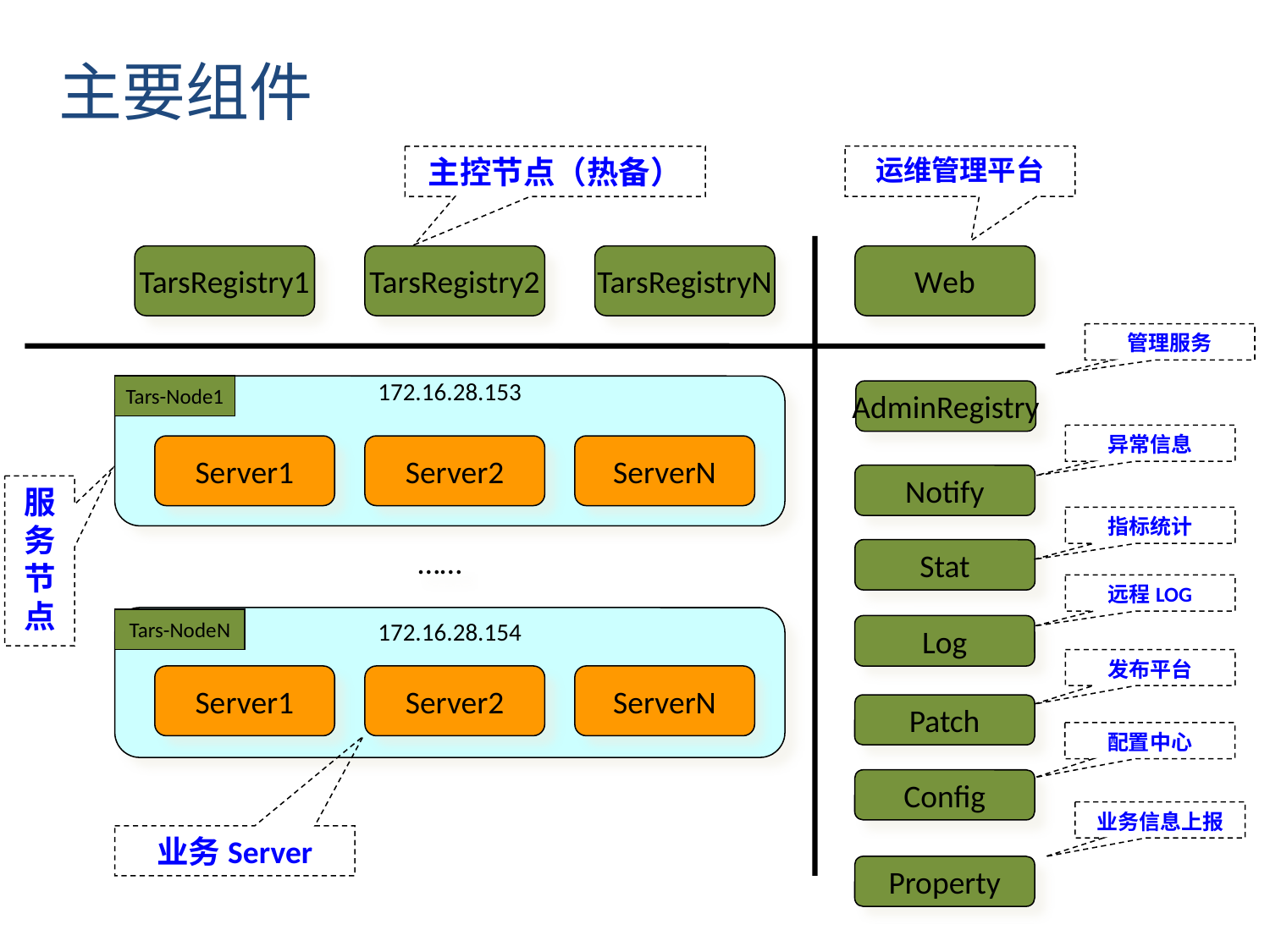

主要组件
运维管理平台
主控节点（热备）

TarsRegistry1
TarsRegistry2
TarsRegistryN
Web
管理服务

Tars-Node1
172.16.28.153
AdminRegistry
异常信息
Server1
Server2
ServerN
Notify
服务
节点
指标统计
……
Stat
远程LOG

Tars-NodeN
Log
172.16.28.154
发布平台
Server1
Server2
ServerN
Patch
配置中心
Config
业务信息上报
业务Server
Property